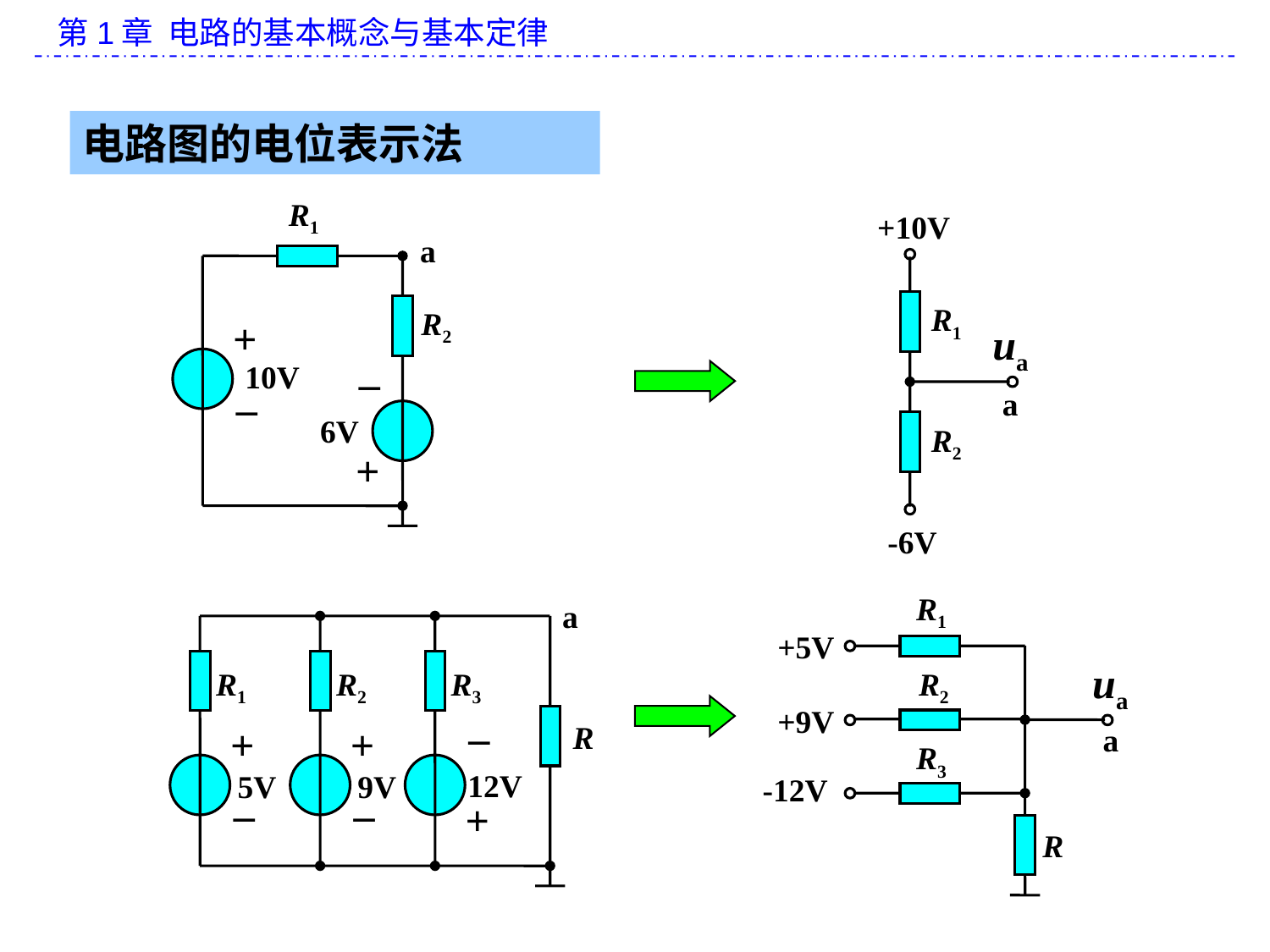

电路图的电位表示法
R1
a

R2
+

_

_
10V

6V
+

+10V

R1

ua

a

R2

-6V

R1
+5V

ua
R2
+9V

a

R3
-12V

R

a

R1
R2
R3

_
R
+

_
+

_

12V
5V
9V
+